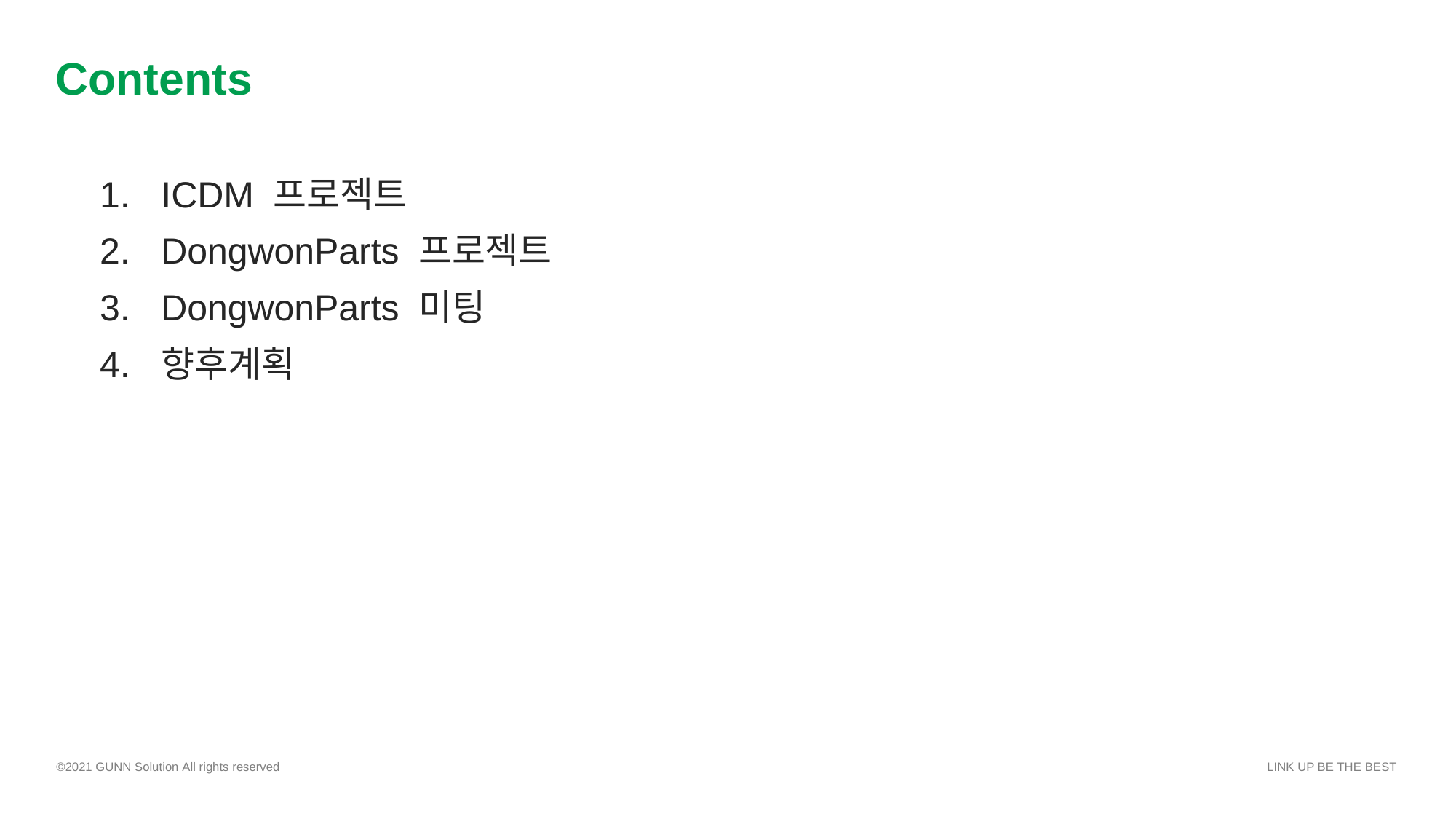

Contents
ICDM 프로젝트
DongwonParts 프로젝트
DongwonParts 미팅
향후계획